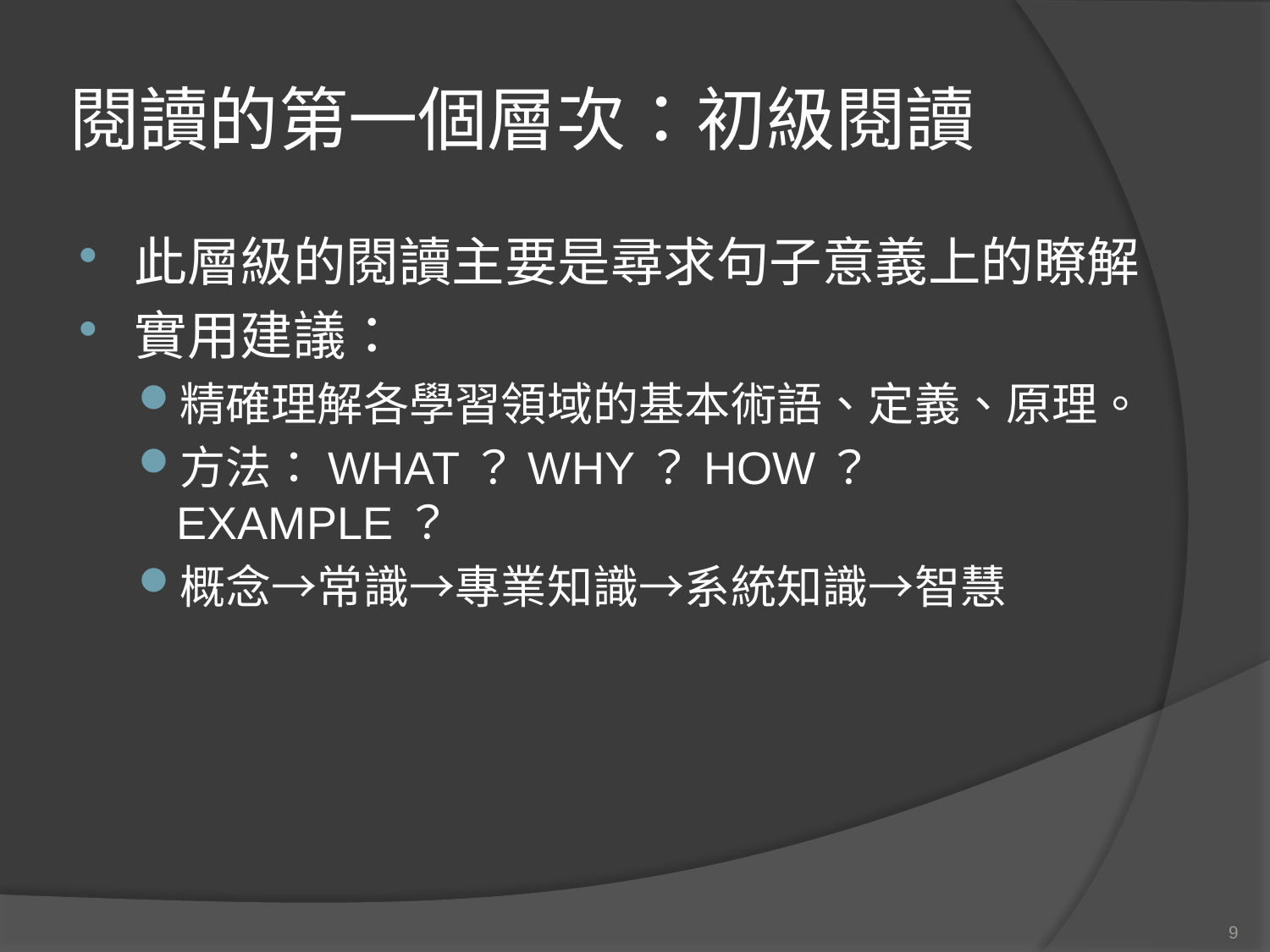

# 閱讀的第一個層次：初級閱讀
此層級的閱讀主要是尋求句子意義上的瞭解
實用建議：
精確理解各學習領域的基本術語、定義、原理。
方法：WHAT？WHY？HOW？EXAMPLE？
概念→常識→專業知識→系統知識→智慧

9